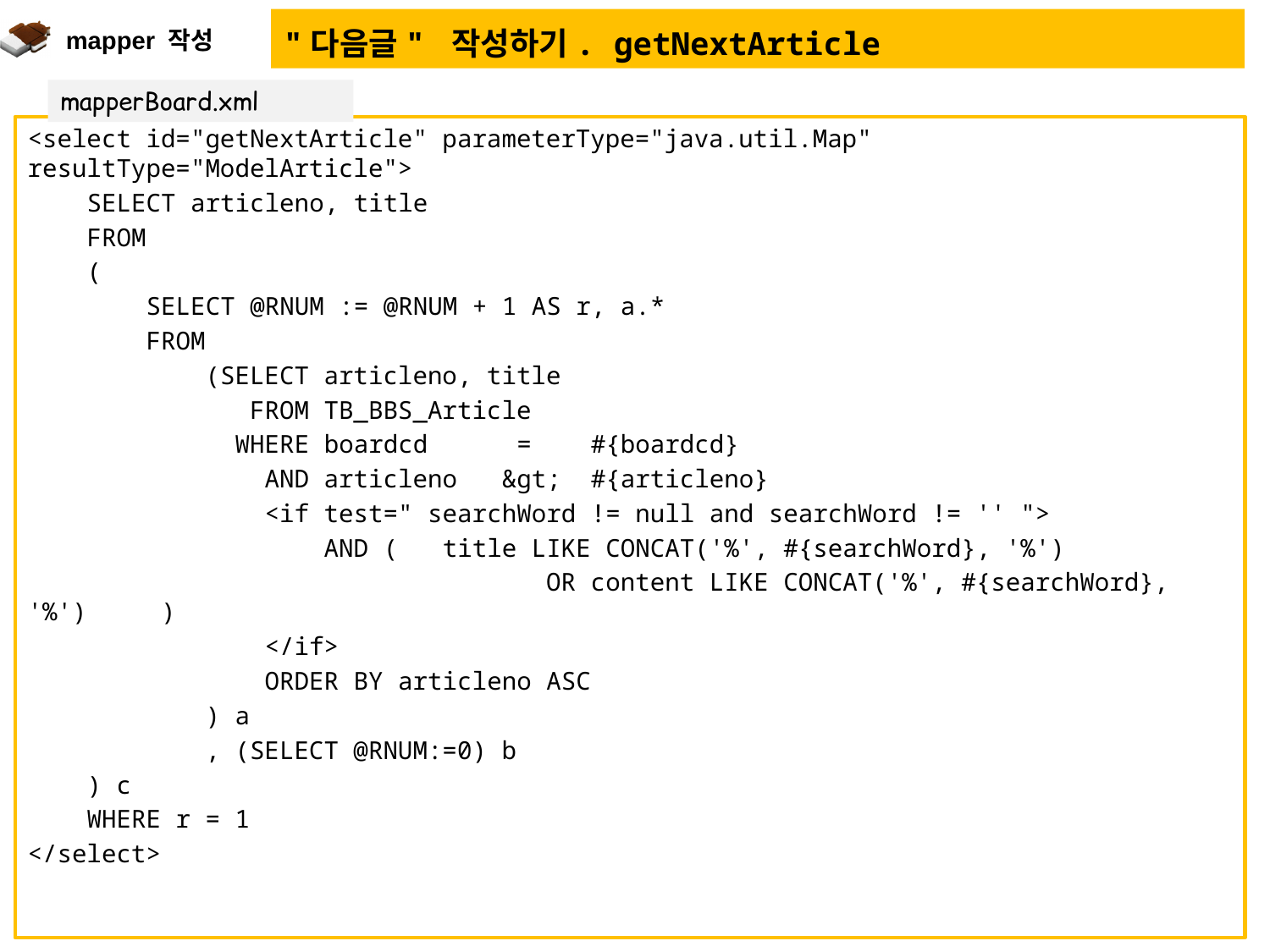

mapper 작성
# "다음글" 작성하기. getNextArticle
mapperBoard.xml
<select id="getNextArticle" parameterType="java.util.Map" resultType="ModelArticle">
    SELECT articleno, title
    FROM
    (
        SELECT @RNUM := @RNUM + 1 AS r, a.*
        FROM
            (SELECT articleno, title
               FROM TB_BBS_Article
              WHERE boardcd      =    #{boardcd}
                AND articleno   &gt;  #{articleno}
                <if test=" searchWord != null and searchWord != '' ">
                    AND (   title LIKE CONCAT('%', #{searchWord}, '%')
                                   OR content LIKE CONCAT('%', #{searchWord}, '%')     )
                </if>
                ORDER BY articleno ASC
            ) a
            , (SELECT @RNUM:=0) b
    ) c
    WHERE r = 1
</select>